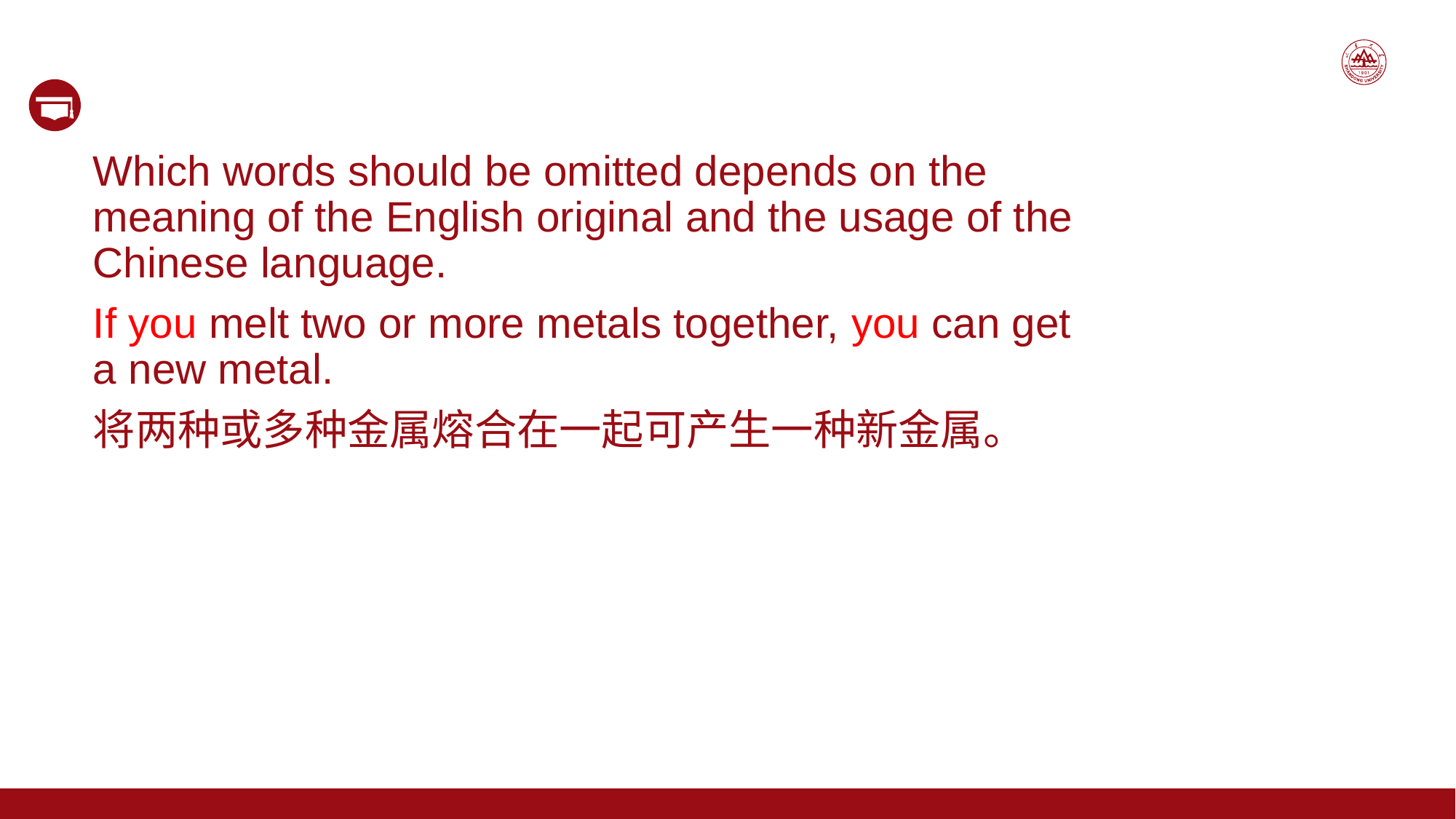

Which words should be omitted depends on the meaning of the English original and the usage of the Chinese language.
If you melt two or more metals together, you can get a new metal.
将两种或多种金属熔合在一起可产生一种新金属。